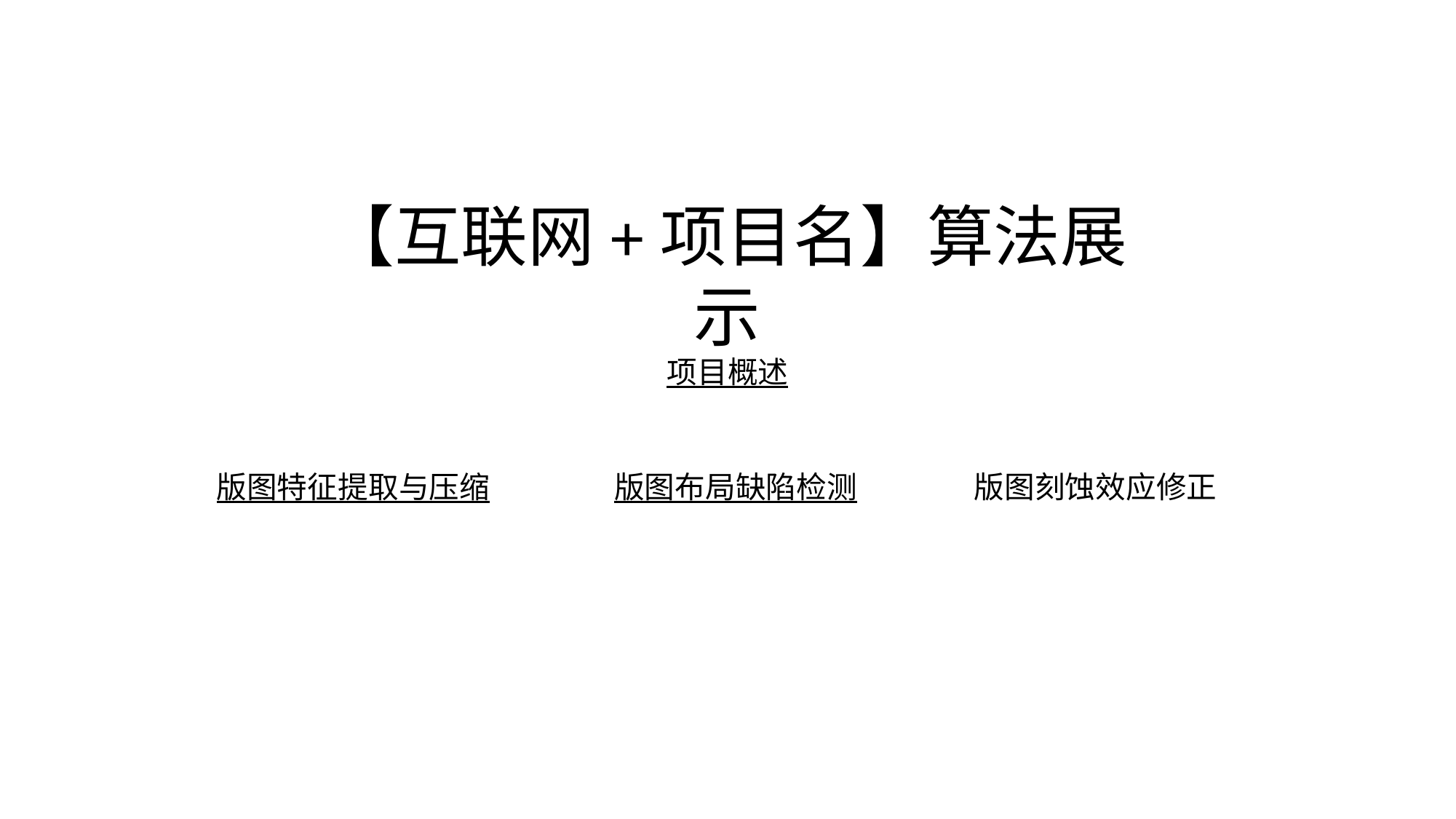

【互联网+项目名】算法展示
项目概述
版图特征提取与压缩
版图布局缺陷检测
版图刻蚀效应修正